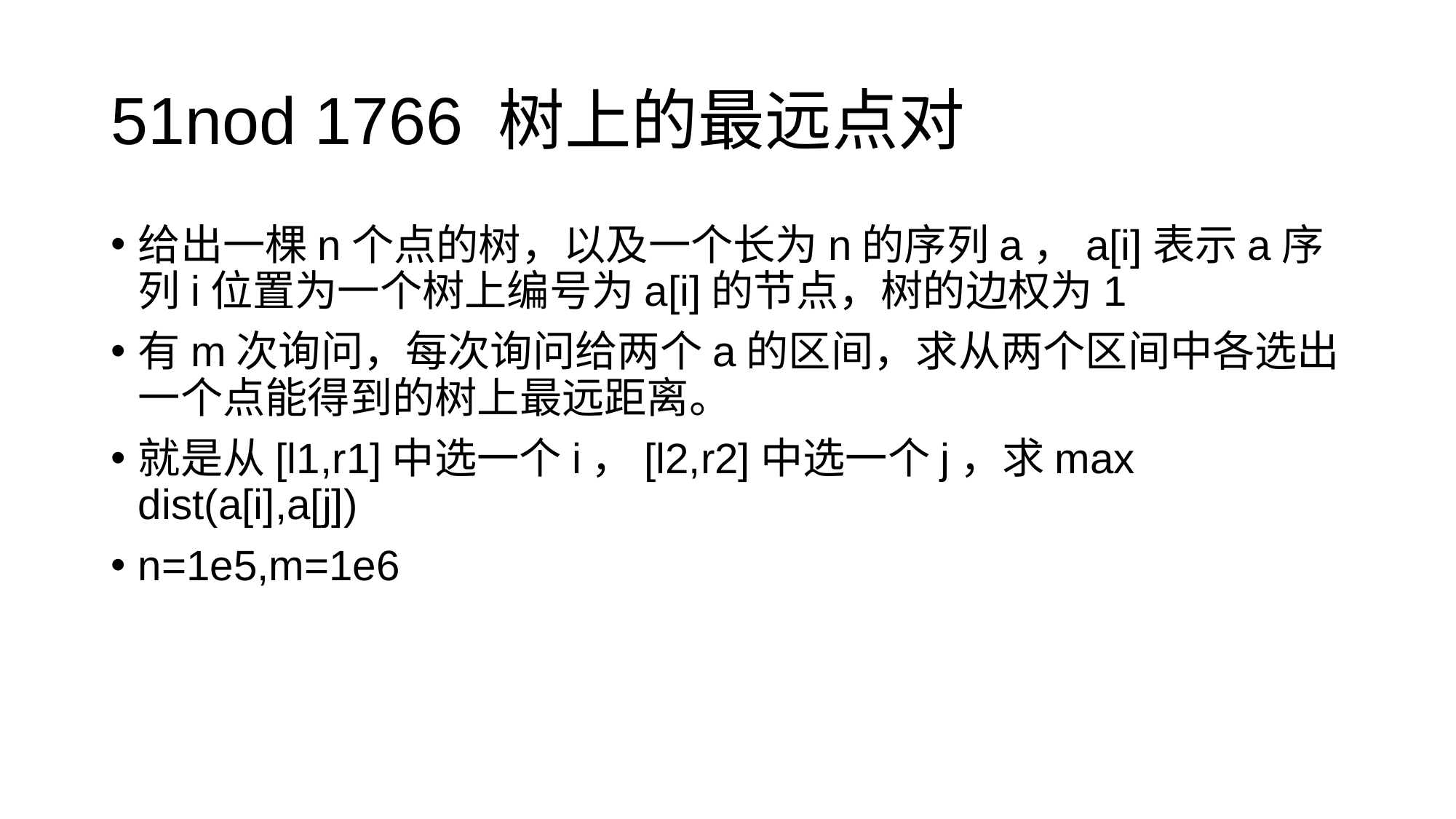

# 51nod 1766 树上的最远点对
给出一棵n个点的树，以及一个长为n的序列a，a[i]表示a序列i位置为一个树上编号为a[i]的节点，树的边权为1
有m次询问，每次询问给两个a的区间，求从两个区间中各选出一个点能得到的树上最远距离。
就是从[l1,r1]中选一个i，[l2,r2]中选一个j，求max dist(a[i],a[j])
n=1e5,m=1e6